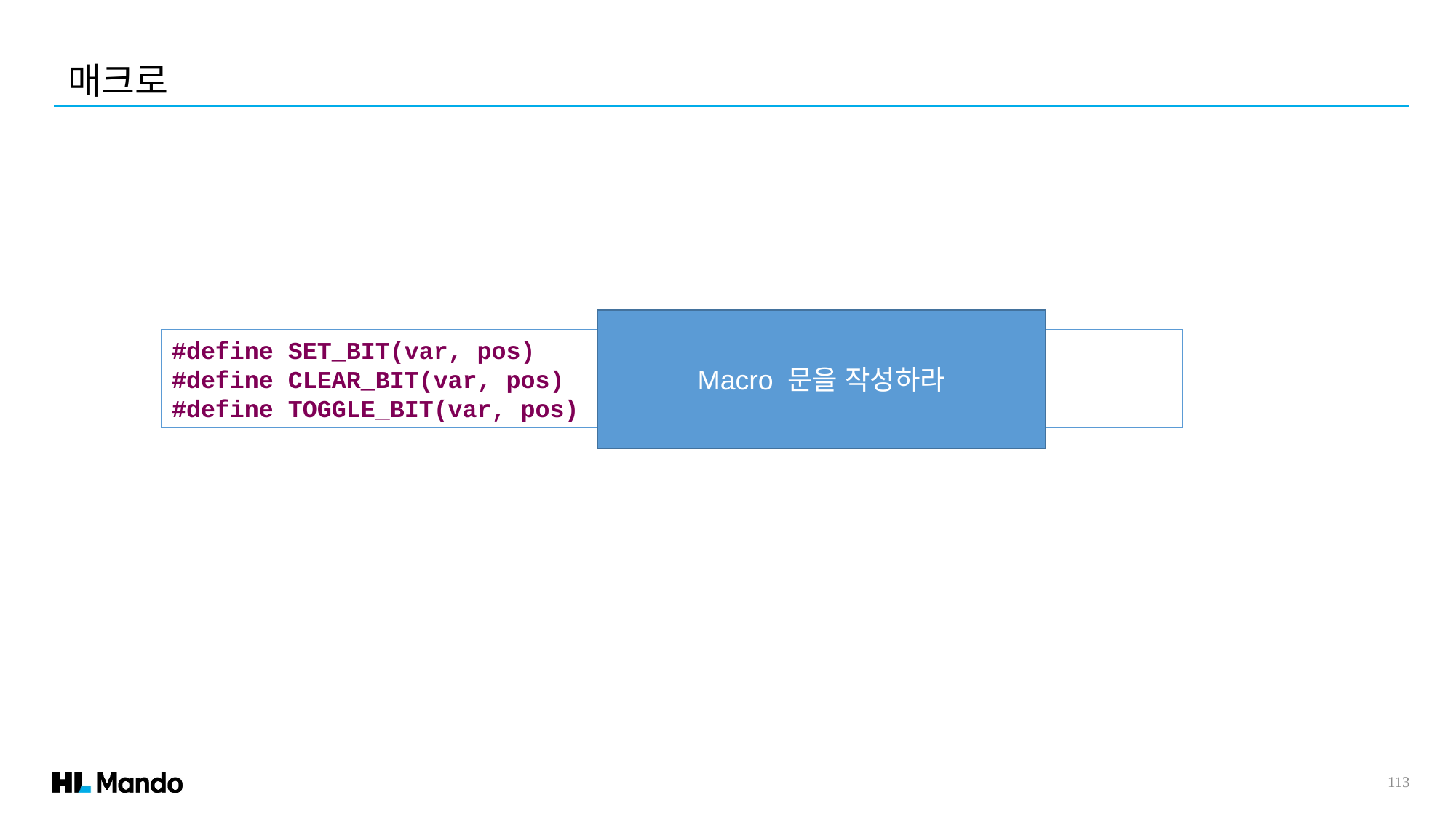

매크로
Macro 문을 작성하라
#define SET_BIT(var, pos)
#define CLEAR_BIT(var, pos)
#define TOGGLE_BIT(var, pos)
113